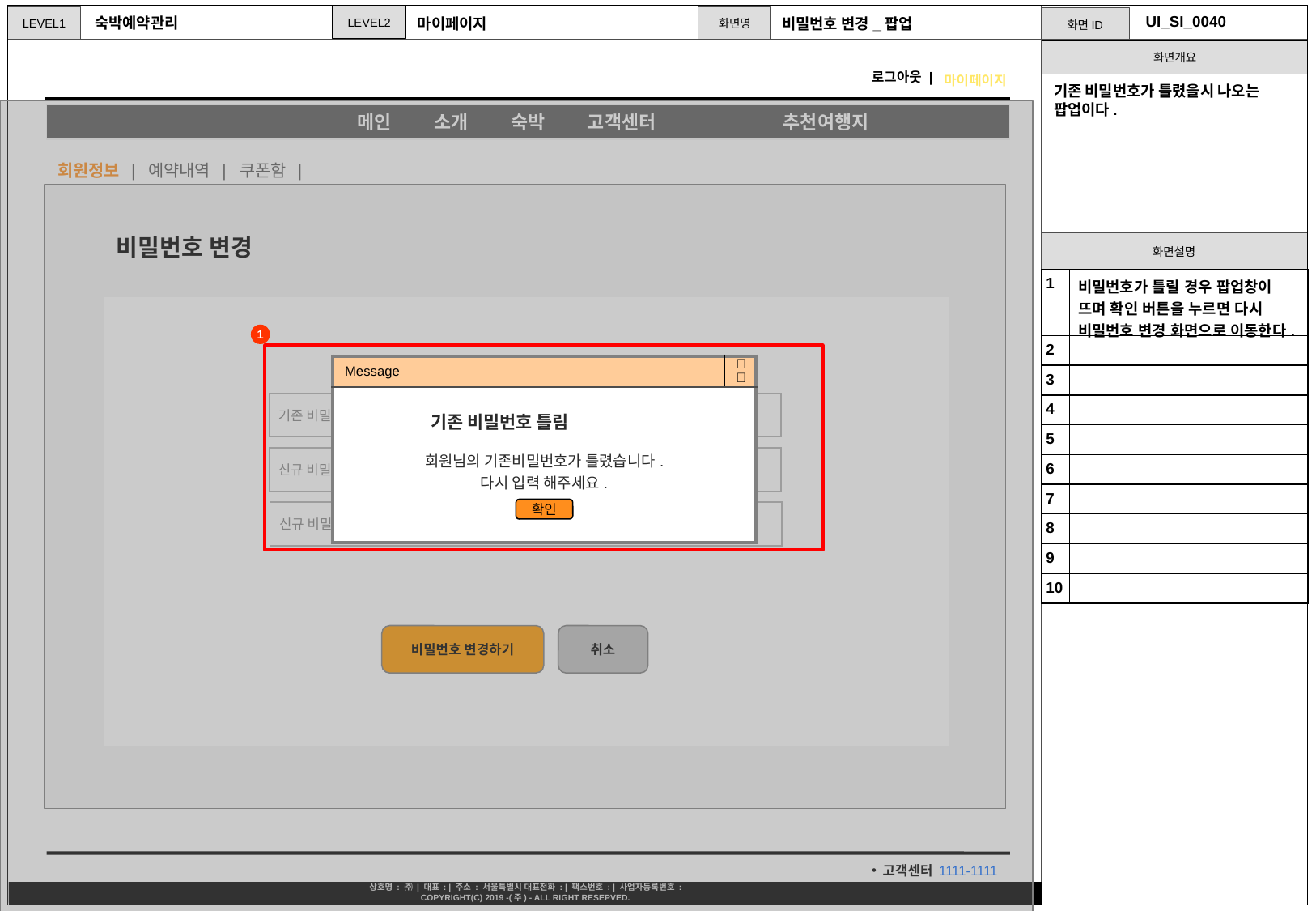

UI_SI_0040
숙박예약관리
마이페이지
비밀번호 변경_팝업
마이페이지
기존 비밀번호가 틀렸을시 나오는 팝업이다.

 회원정보  |  예약내역  |  쿠폰함  |

비밀번호 변경
| 1 | 비밀번호가 틀릴 경우 팝업창이 뜨며 확인 버튼을 누르면 다시 비밀번호 변경 화면으로 이동한다. |
| --- | --- |
| 2 |  |
| 3 |  |
| 4 |  |
| 5 |  |
| 6 |  |
| 7 |  |
| 8 |  |
| 9 |  |
| 10 |  |

1

| Message | 🗷 |
| --- | --- |
| 기존 비밀번호 틀림 회원님의 기존비밀번호가 틀렸습니다. 다시 입력 해주세요. |  |
  기존 비밀번호
  신규 비밀번호
확인
  신규 비밀번호 확인
비밀번호 변경하기
취소